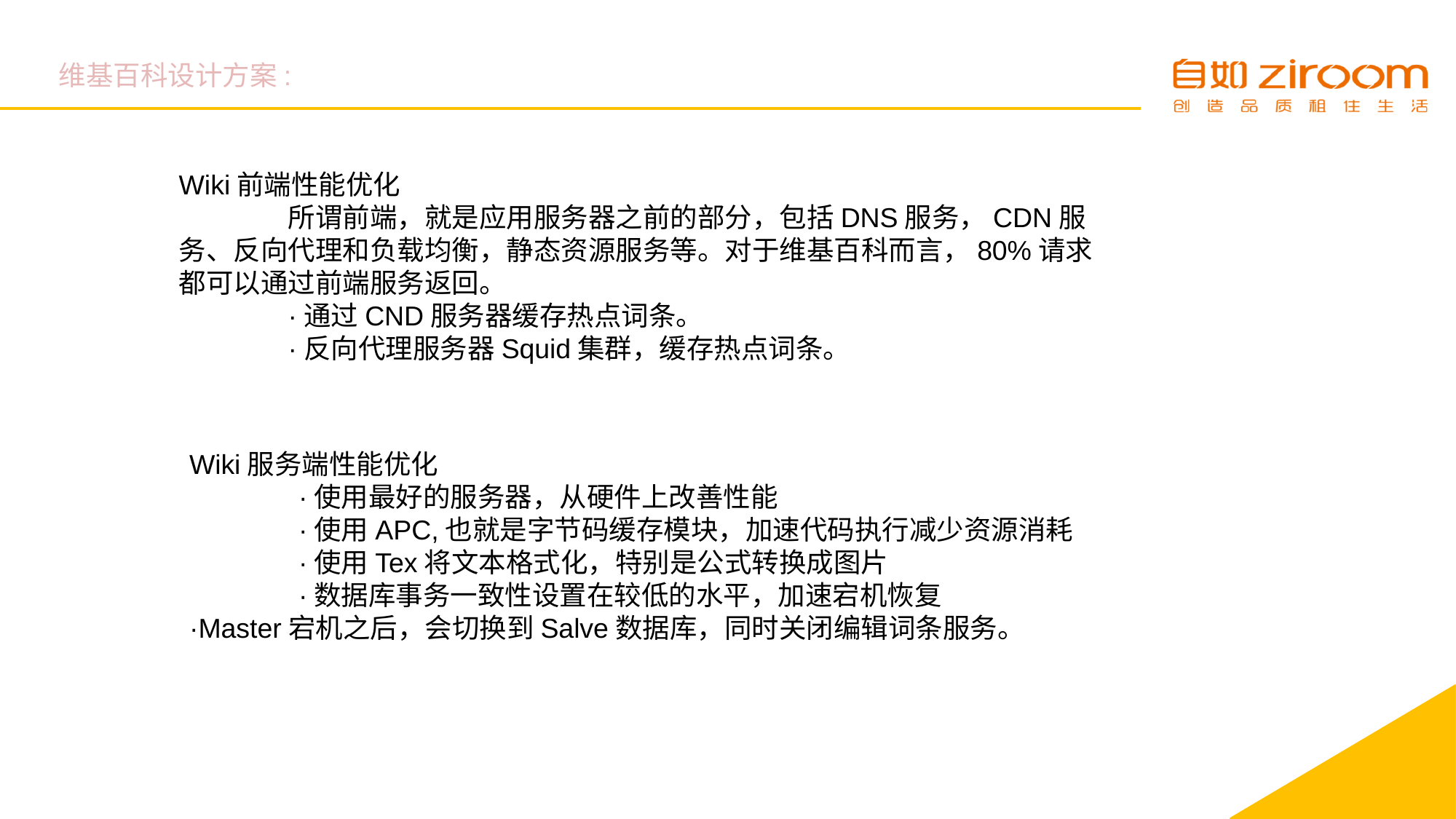

维基百科设计方案:

Wiki前端性能优化
	所谓前端，就是应用服务器之前的部分，包括DNS服务，CDN服务、反向代理和负载均衡，静态资源服务等。对于维基百科而言，80%请求都可以通过前端服务返回。
	·通过CND服务器缓存热点词条。
	·反向代理服务器Squid集群，缓存热点词条。

Wiki服务端性能优化
	·使用最好的服务器，从硬件上改善性能
	·使用APC,也就是字节码缓存模块，加速代码执行减少资源消耗
	·使用Tex将文本格式化，特别是公式转换成图片
	·数据库事务一致性设置在较低的水平，加速宕机恢复		·Master宕机之后，会切换到Salve数据库，同时关闭编辑词条服务。